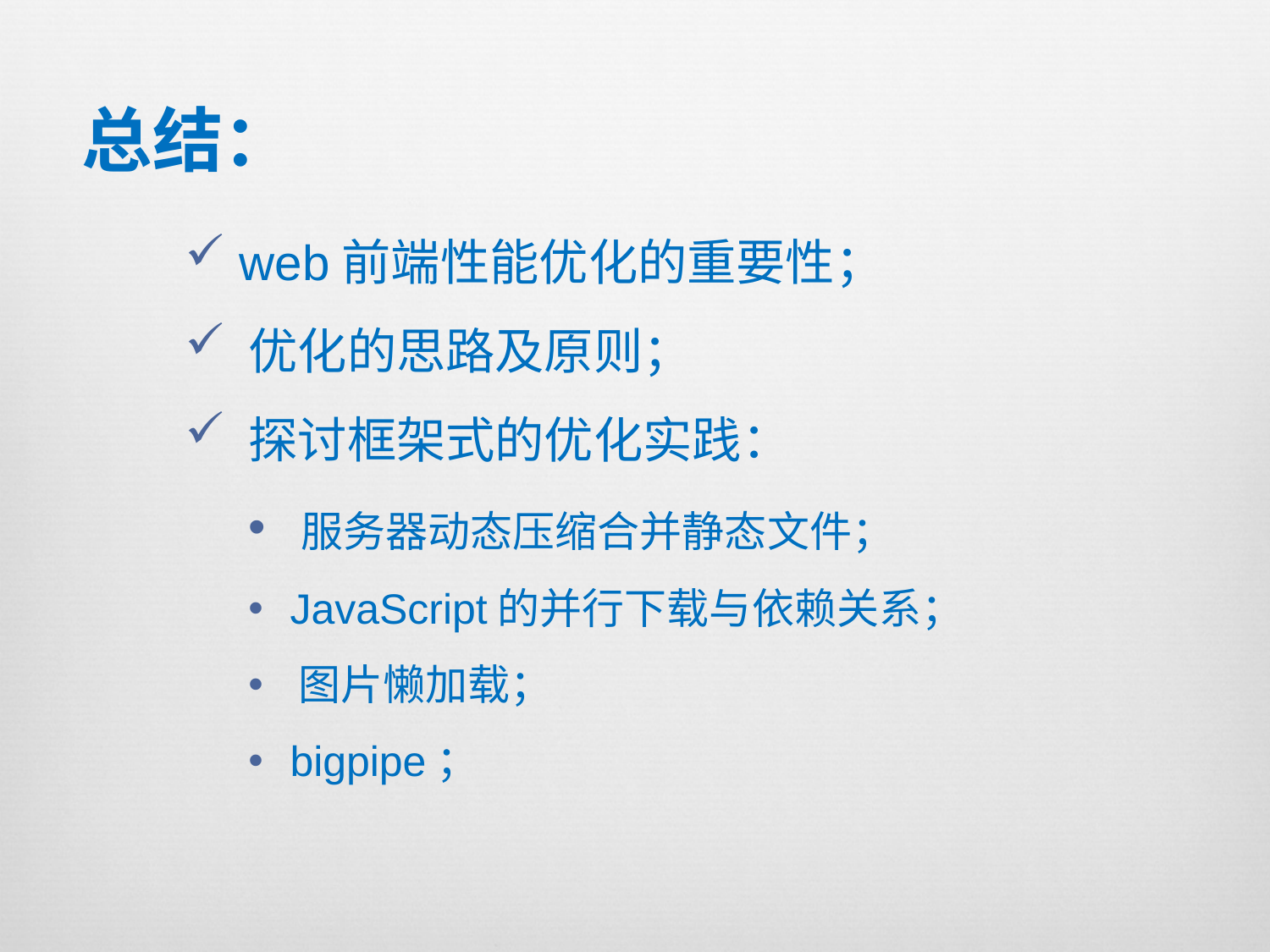

总结：
 web前端性能优化的重要性；
 优化的思路及原则；
 探讨框架式的优化实践：
 服务器动态压缩合并静态文件；
 JavaScript的并行下载与依赖关系；
 图片懒加载；
 bigpipe；